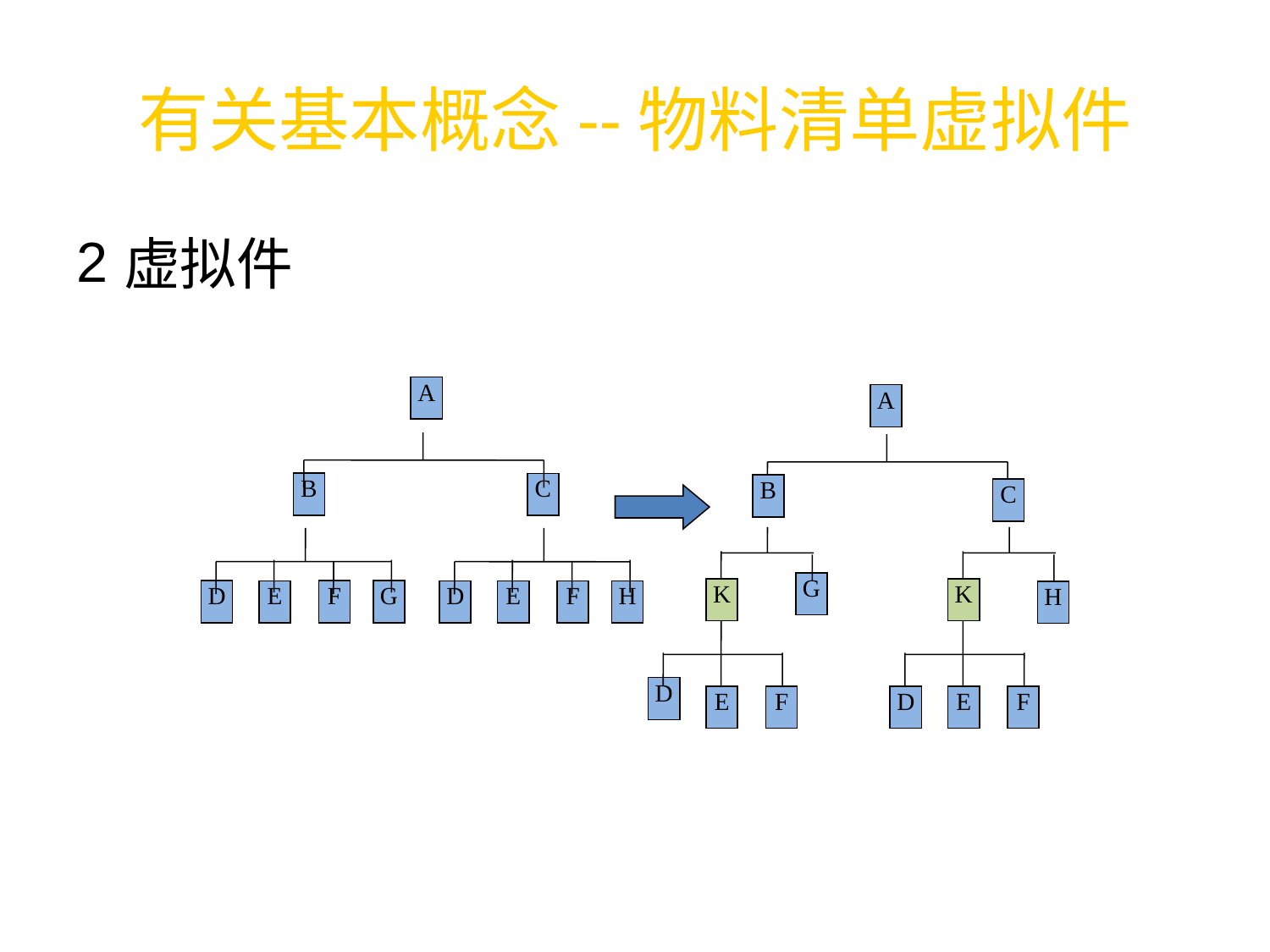

# 有关基本概念--物料清单虚拟件
虚拟件
A

B

D
F
G
E
C

D
F
H
E
B

A

C

K

D
F
E
H

G
K

D
F
E